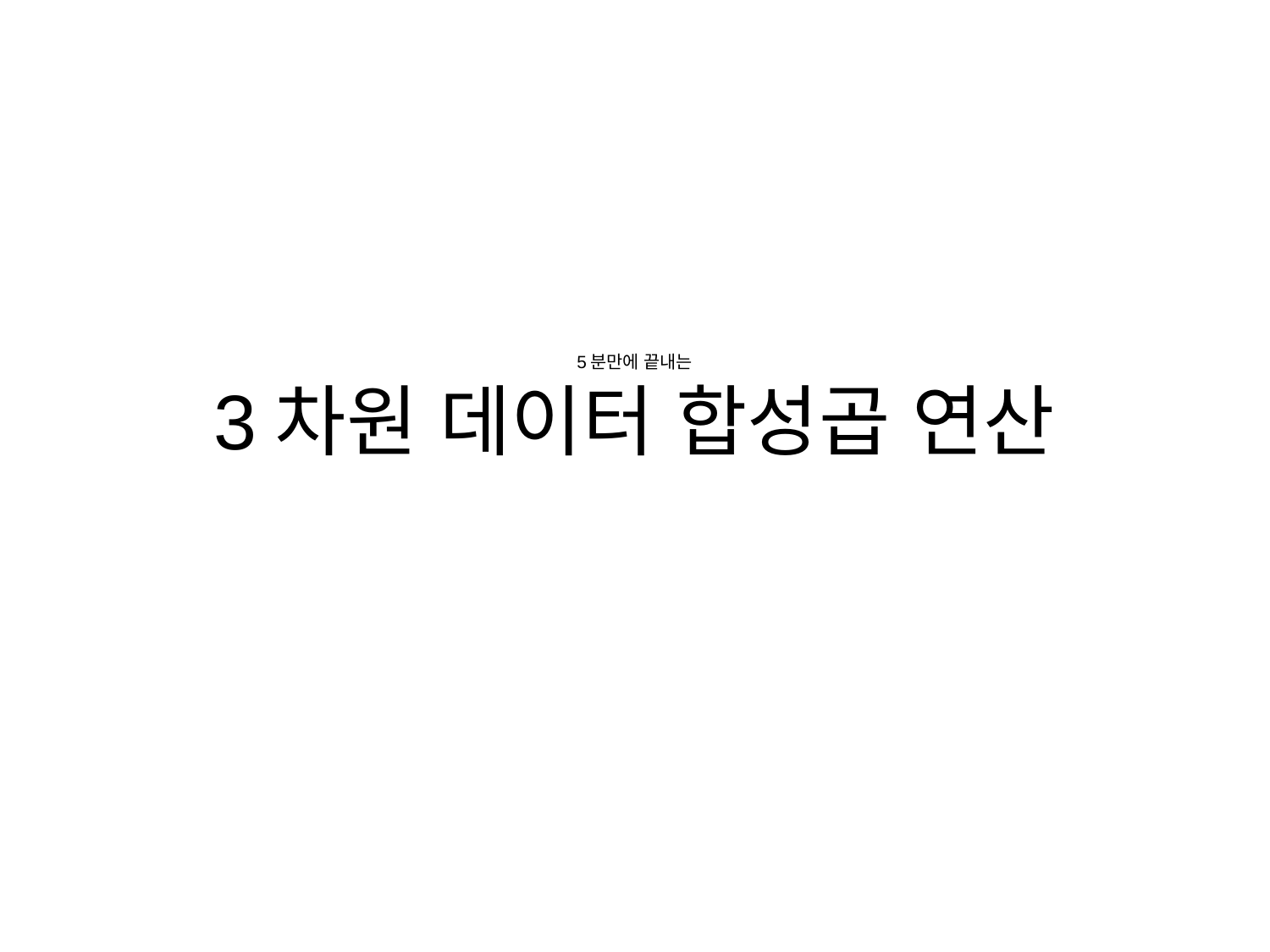

# 5분만에 끝내는 3차원 데이터 합성곱 연산